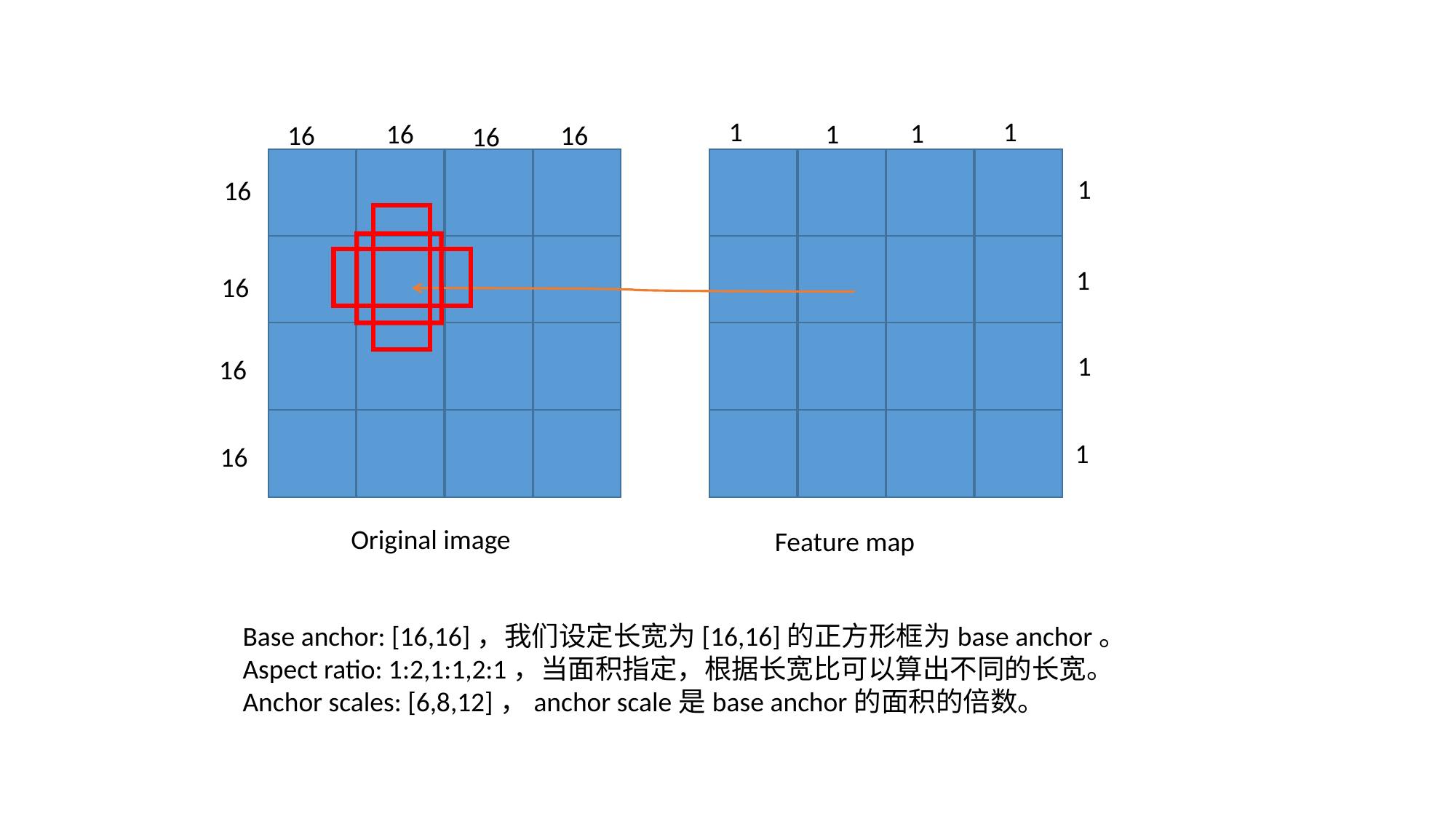

1
1
1
16
1
16
16
16

1
16

1
16

1
16

1
16
Original image
Feature map
Base anchor: [16,16]，我们设定长宽为[16,16]的正方形框为base anchor。
Aspect ratio: 1:2,1:1,2:1，当面积指定，根据长宽比可以算出不同的长宽。
Anchor scales: [6,8,12]，anchor scale是base anchor的面积的倍数。